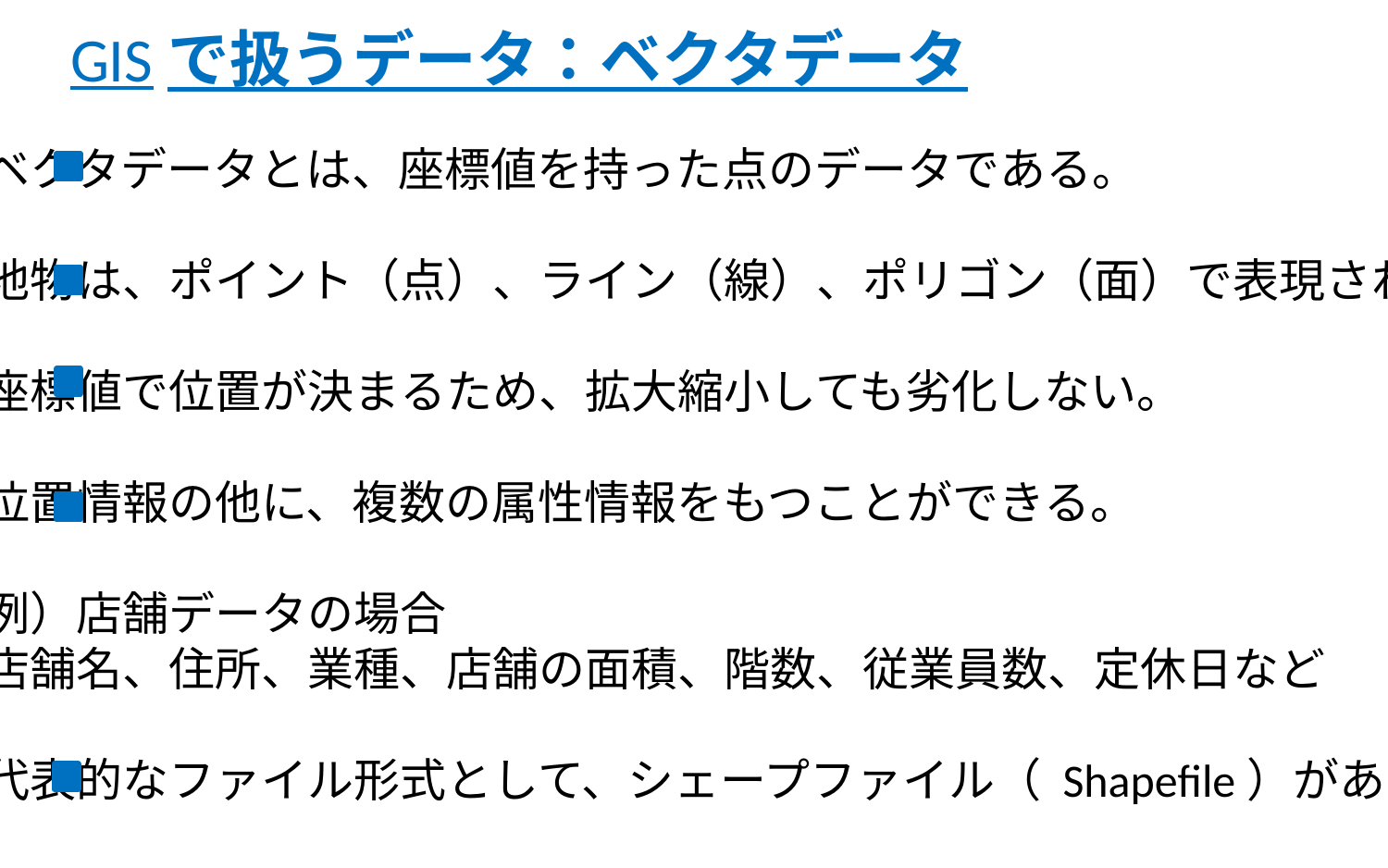

# GISで扱うデータ：ベクタデータ
ベクタデータとは、座標値を持った点のデータである。

地物は、ポイント（点）、ライン（線）、ポリゴン（面）で表現される。

座標値で位置が決まるため、拡大縮小しても劣化しない。

位置情報の他に、複数の属性情報をもつことができる。

例）店舗データの場合
店舗名、住所、業種、店舗の面積、階数、従業員数、定休日など

代表的なファイル形式として、シェープファイル（ Shapefile）がある。